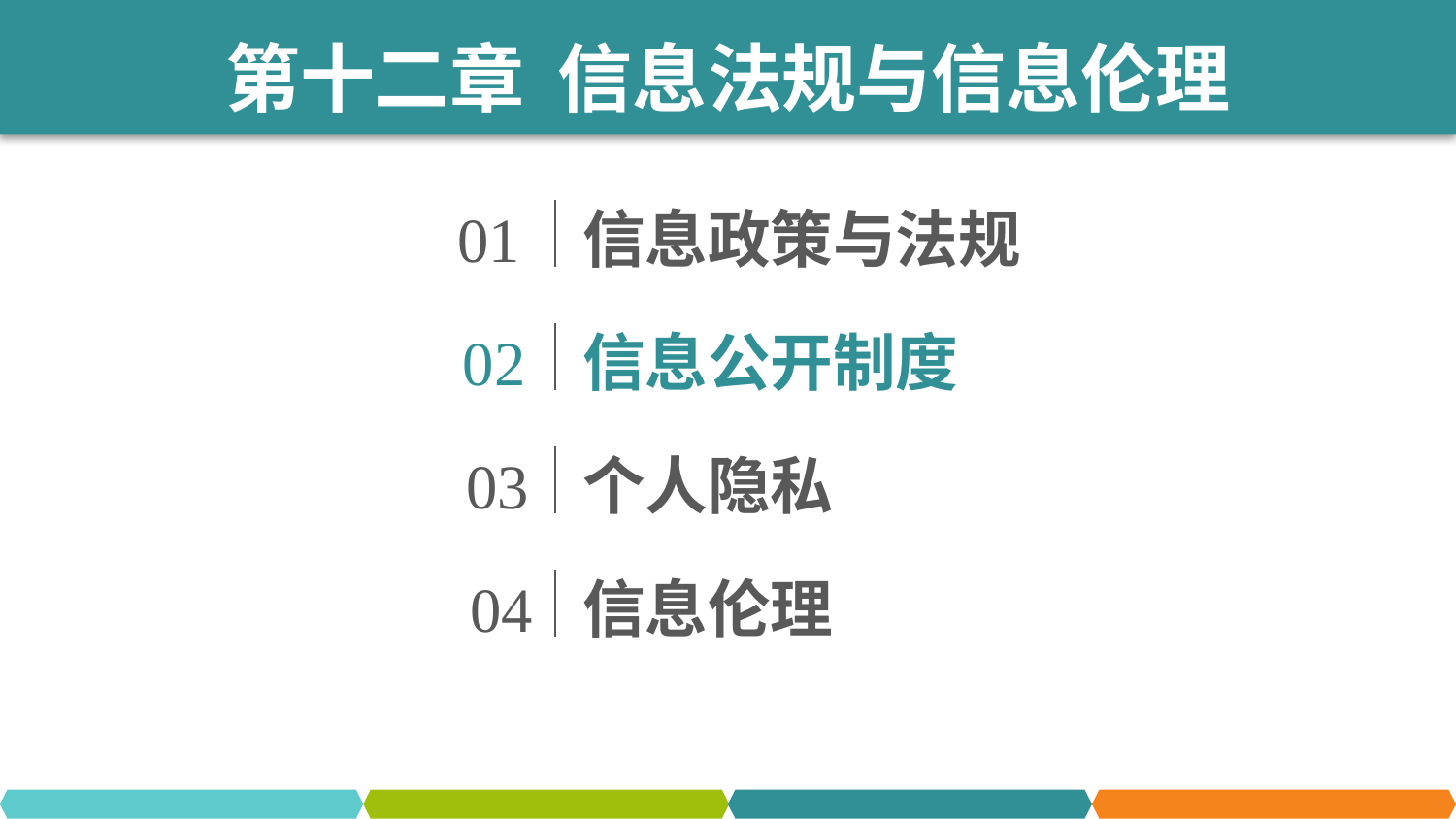

第十二章  信息法规与信息伦理
01
信息政策与法规
02
信息公开制度
03
个人隐私
04
信息伦理